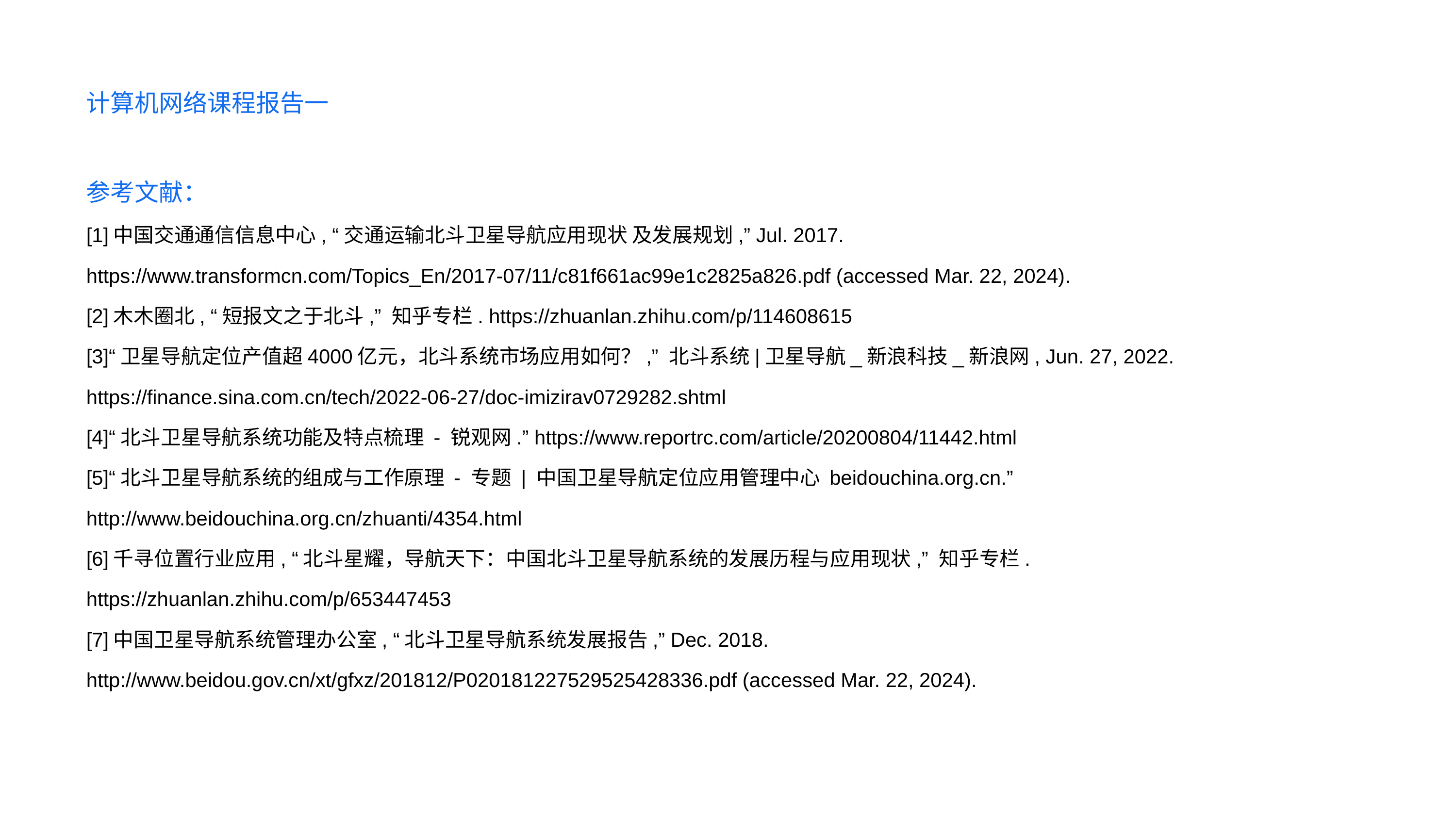

计算机网络课程报告一
参考文献：
[1]中国交通通信信息中心, “交通运输北斗卫星导航应用现状 及发展规划,” Jul. 2017. https://www.transformcn.com/Topics_En/2017-07/11/c81f661ac99e1c2825a826.pdf (accessed Mar. 22, 2024).
[2]木木圈北, “短报文之于北斗,” 知乎专栏. https://zhuanlan.zhihu.com/p/114608615
[3]“卫星导航定位产值超4000亿元，北斗系统市场应用如何？,” 北斗系统|卫星导航_新浪科技_新浪网, Jun. 27, 2022. https://finance.sina.com.cn/tech/2022-06-27/doc-imizirav0729282.shtml
[4]“北斗卫星导航系统功能及特点梳理 - 锐观网.” https://www.reportrc.com/article/20200804/11442.html
[5]“北斗卫星导航系统的组成与工作原理 - 专题 | 中国卫星导航定位应用管理中心 beidouchina.org.cn.” http://www.beidouchina.org.cn/zhuanti/4354.html
[6]千寻位置行业应用, “北斗星耀，导航天下：中国北斗卫星导航系统的发展历程与应用现状,” 知乎专栏. https://zhuanlan.zhihu.com/p/653447453
[7]中国卫星导航系统管理办公室, “北斗卫星导航系统发展报告,” Dec. 2018. http://www.beidou.gov.cn/xt/gfxz/201812/P020181227529525428336.pdf (accessed Mar. 22, 2024).